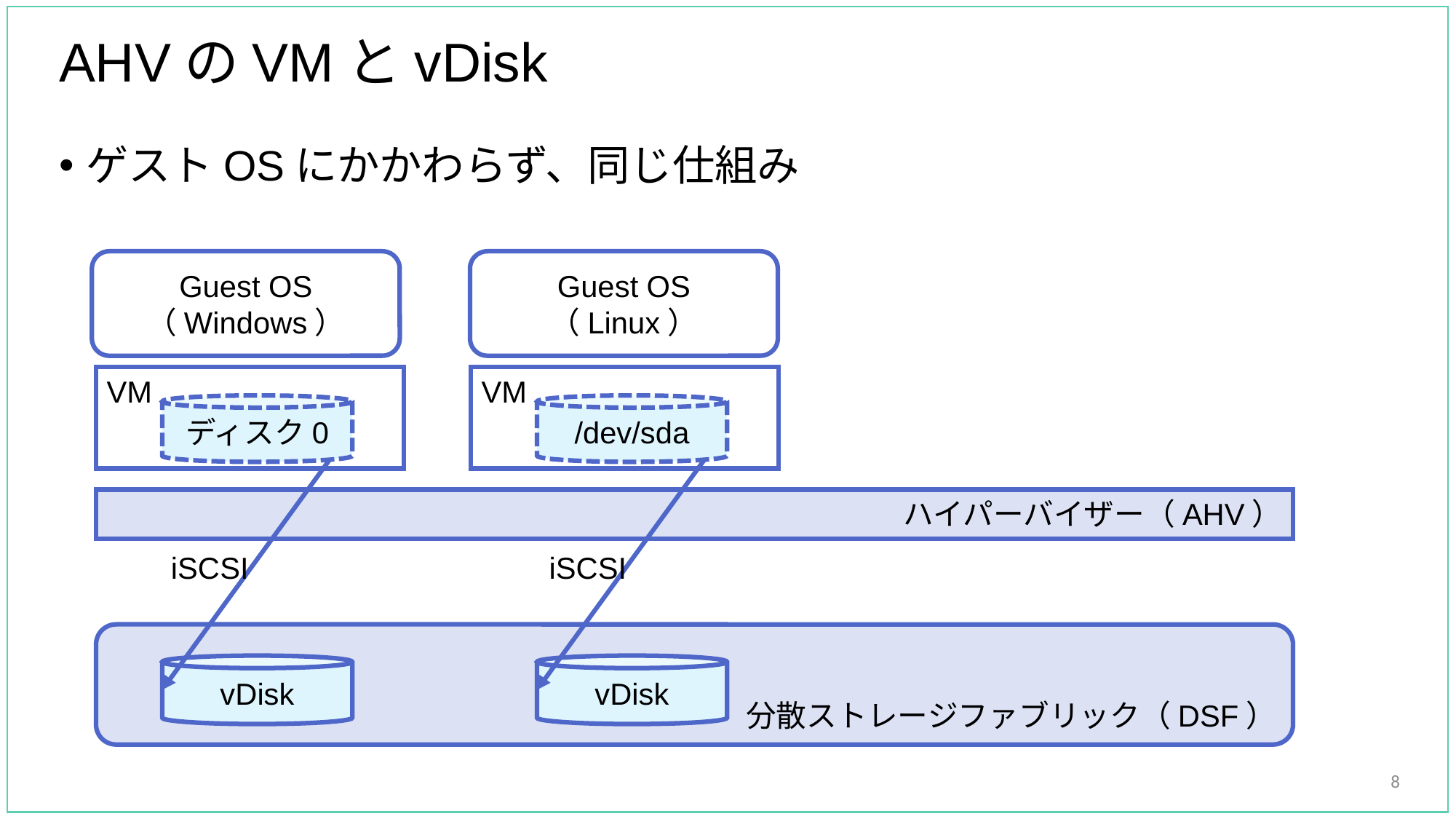

# AHVのVMとvDisk
ゲストOSにかかわらず、同じ仕組み
Guest OS
（Windows）
Guest OS
（Linux）
VM
VM
ディスク0
/dev/sda
ハイパーバイザー（AHV）
iSCSI
iSCSI
分散ストレージファブリック（DSF）
vDisk
vDisk
8